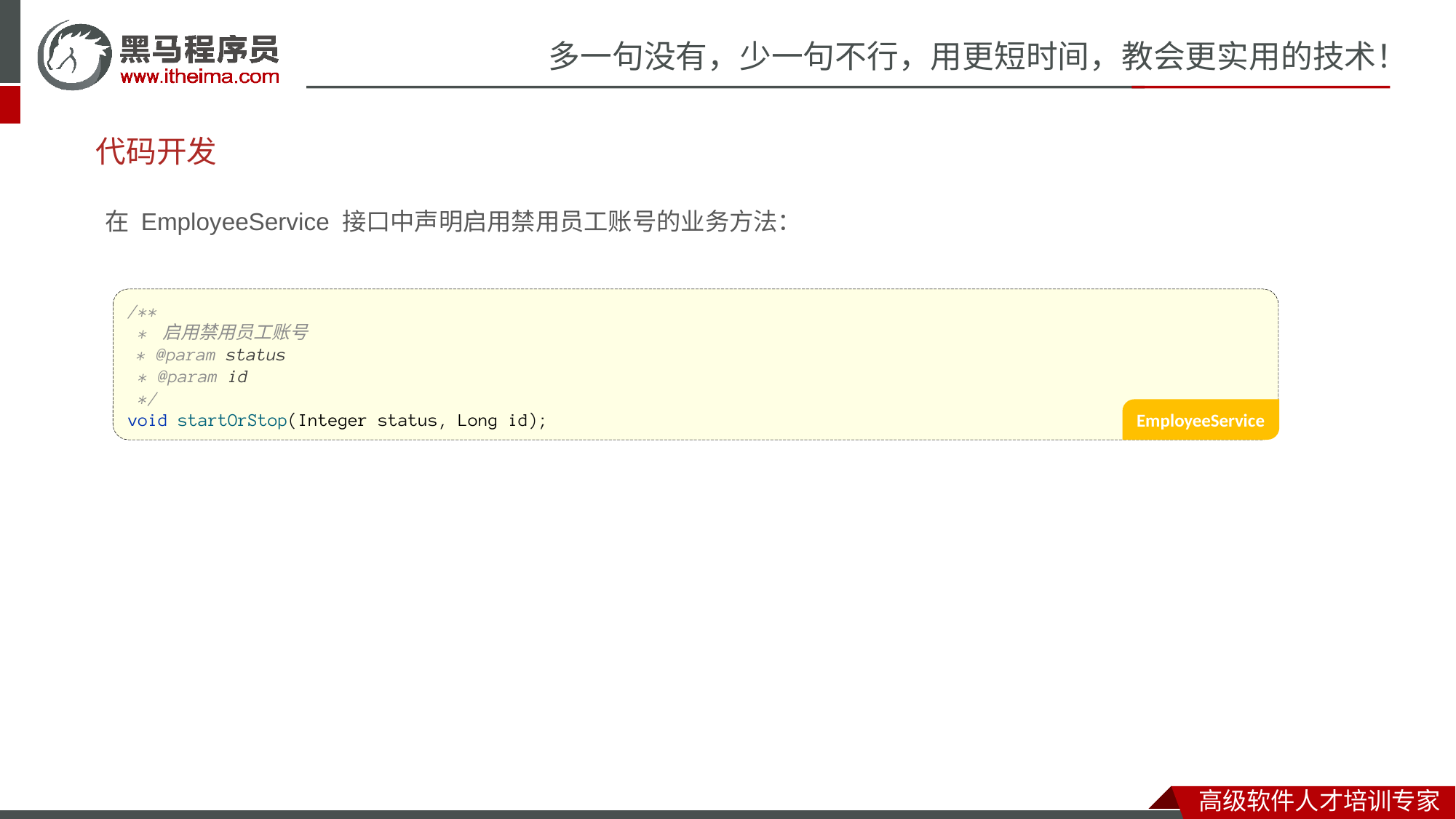

# 代码开发
在 EmployeeService 接口中声明启用禁用员工账号的业务方法：
/**
 * 启用禁用员工账号
 * @param status
 * @param id
 */
void startOrStop(Integer status, Long id);
EmployeeService